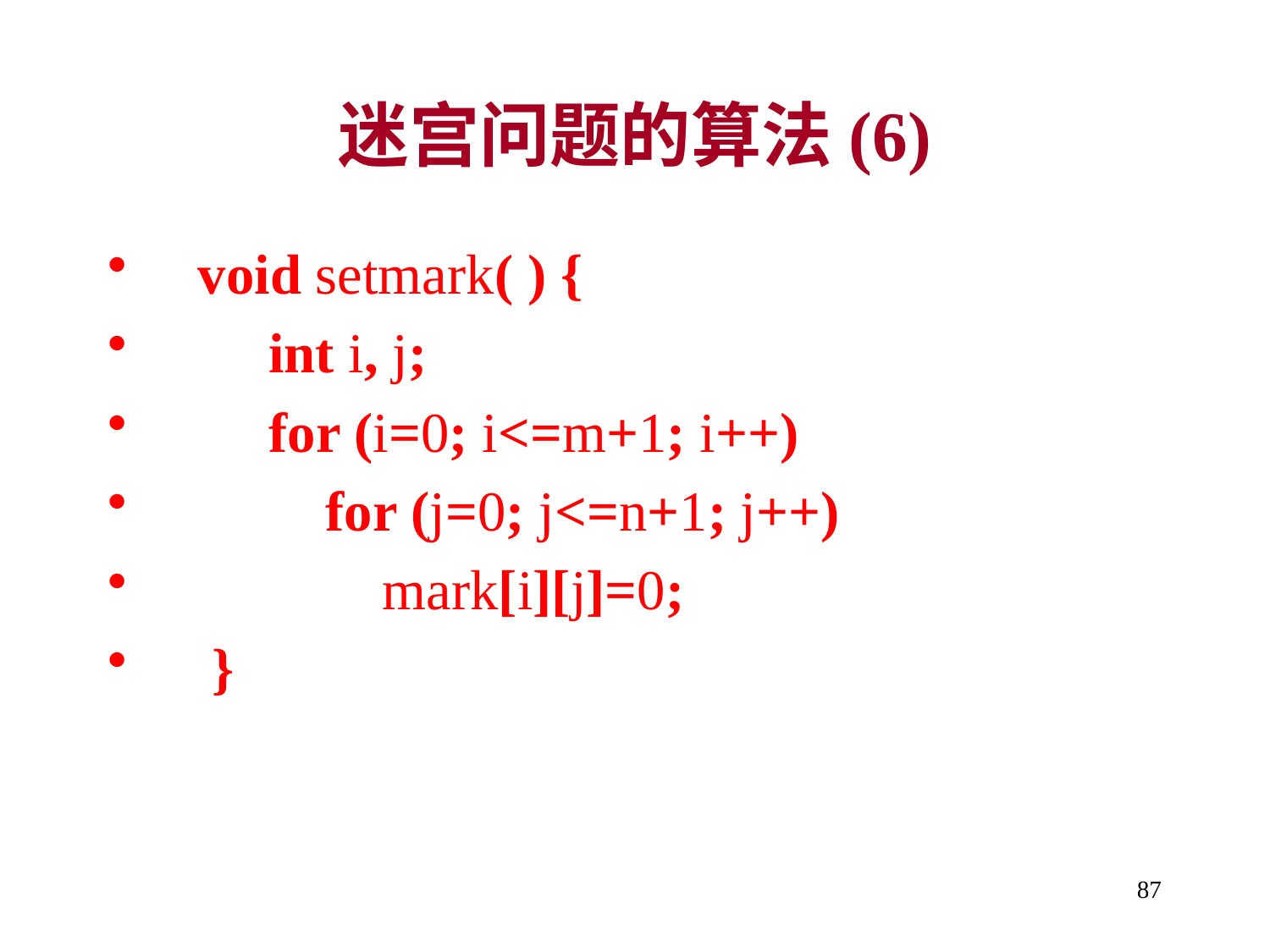

迷宫问题的算法(6)
   void setmark( ) {
        int i, j;
        for (i=0; i<=m+1; i++)
            for (j=0; j<=n+1; j++)
                mark[i][j]=0;
    }

87